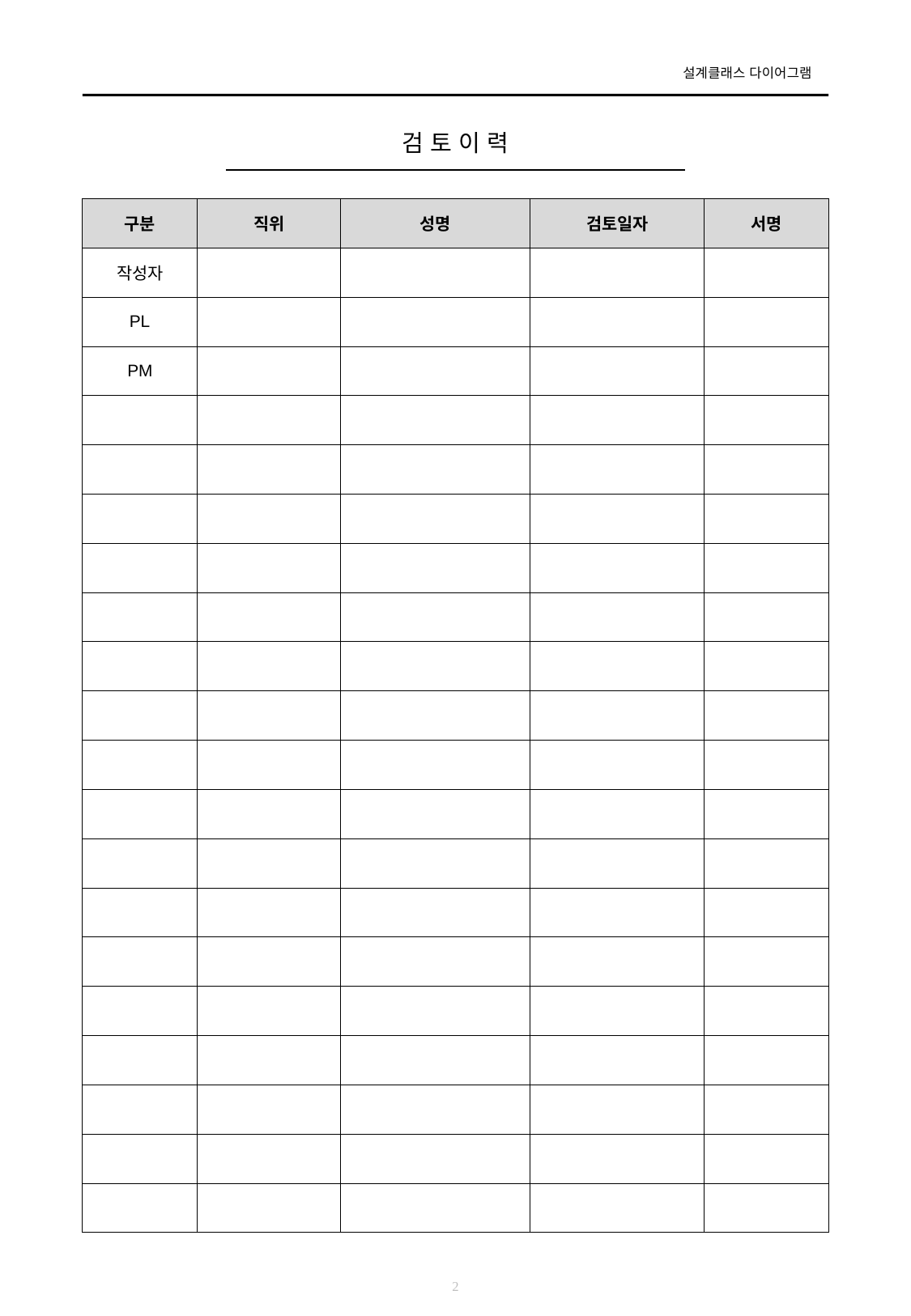

# 검 토 이 력
| 구분 | 직위 | 성명 | 검토일자 | 서명 |
| --- | --- | --- | --- | --- |
| 작성자 |  |  |  |  |
| PL |  |  |  |  |
| PM |  |  |  |  |
|  |  |  |  |  |
|  |  |  |  |  |
|  |  |  |  |  |
|  |  |  |  |  |
|  |  |  |  |  |
|  |  |  |  |  |
|  |  |  |  |  |
|  |  |  |  |  |
|  |  |  |  |  |
|  |  |  |  |  |
|  |  |  |  |  |
|  |  |  |  |  |
|  |  |  |  |  |
|  |  |  |  |  |
|  |  |  |  |  |
|  |  |  |  |  |
|  |  |  |  |  |
2